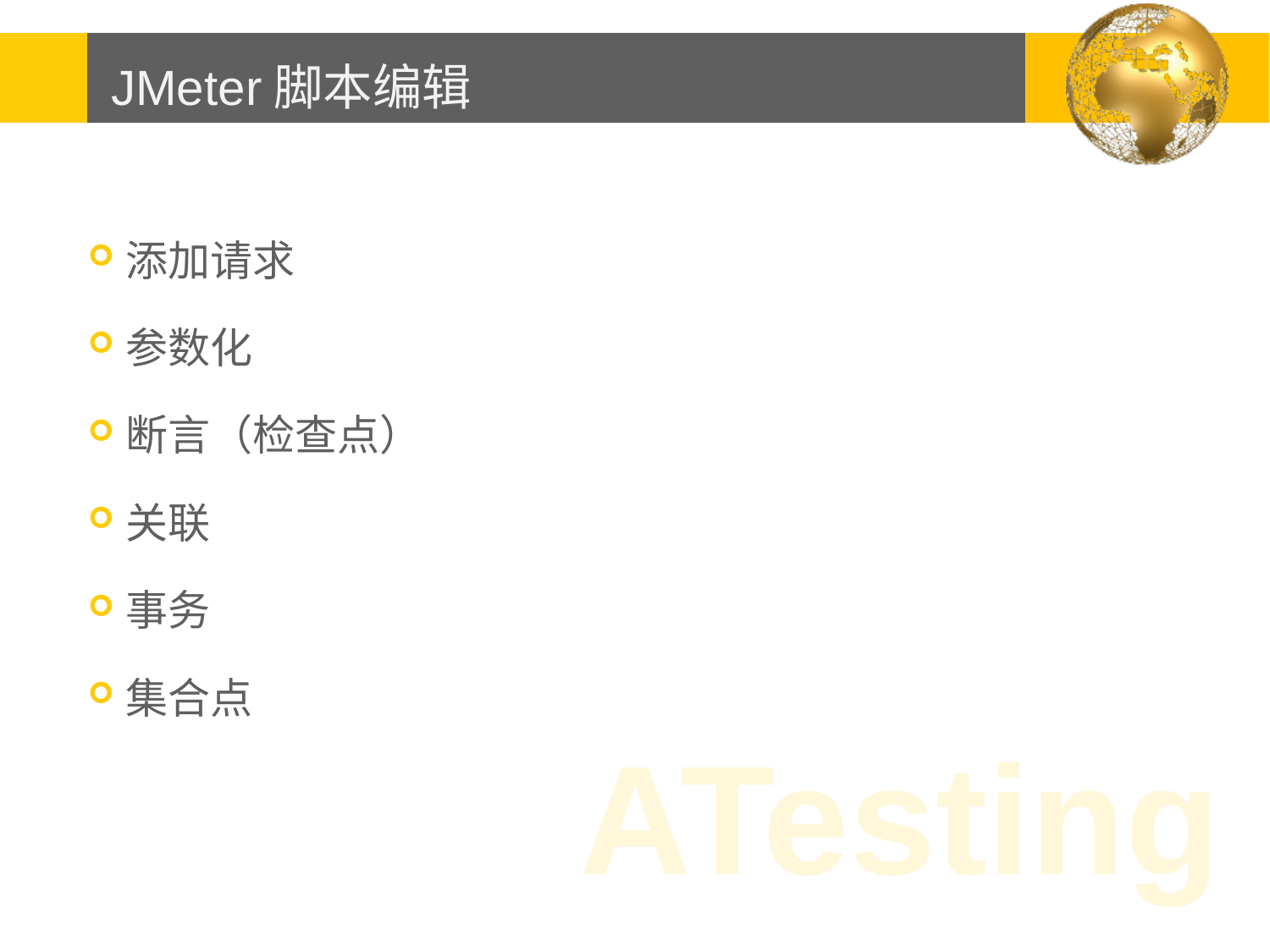

JMeter脚本编辑
添加请求
参数化
断言（检查点）
关联
事务
集合点
ATesting